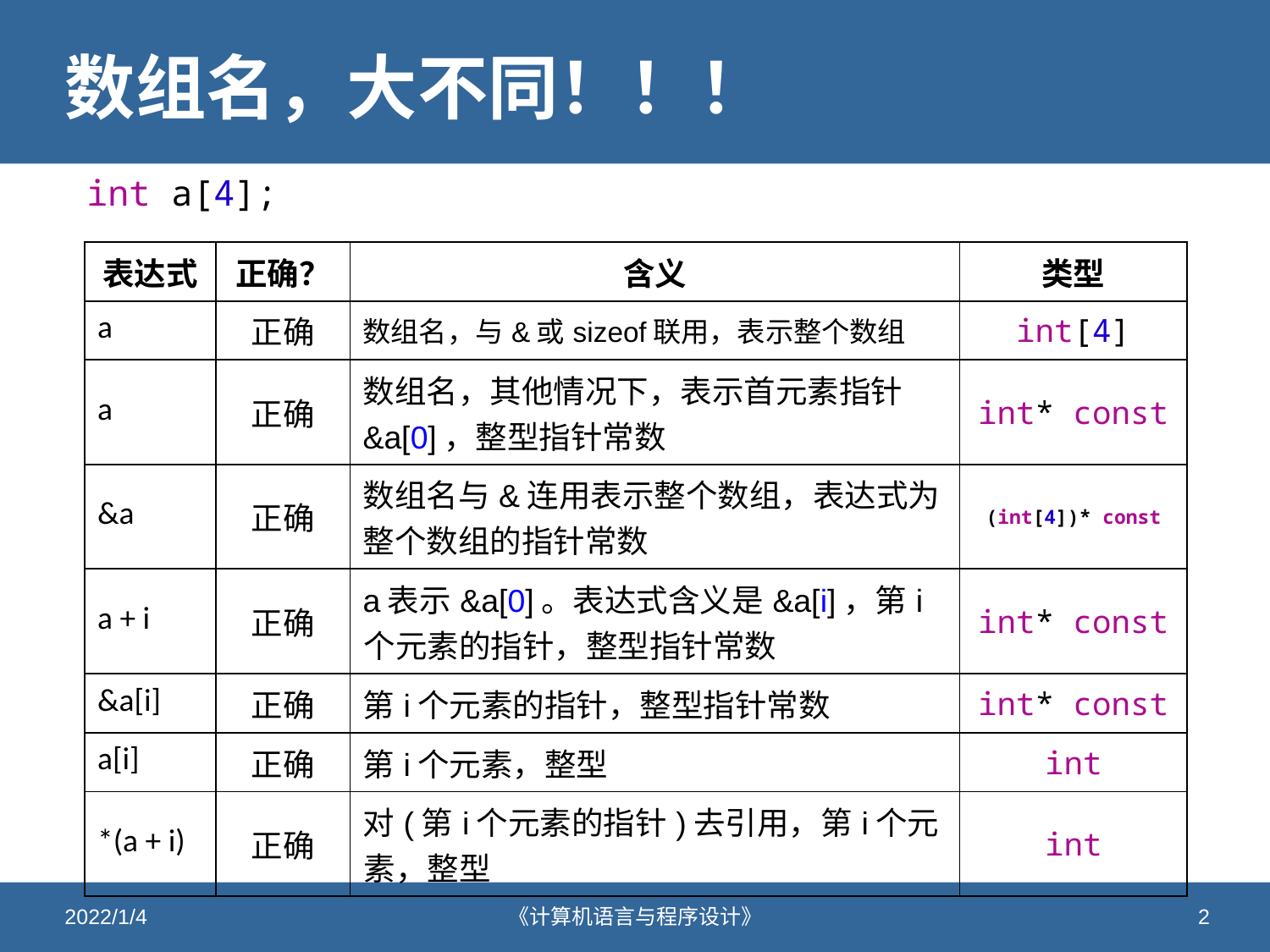

# 数组名，大不同！！！
int a[4];
| 表达式 | 正确？ | 含义 | 类型 |
| --- | --- | --- | --- |
| a | 正确 | 数组名，与&或sizeof联用，表示整个数组 | int[4] |
| a | 正确 | 数组名，其他情况下，表示首元素指针&a[0]，整型指针常数 | int\* const |
| &a | 正确 | 数组名与&连用表示整个数组，表达式为整个数组的指针常数 | (int[4])\* const |
| a + i | 正确 | a表示&a[0]。表达式含义是&a[i]，第i个元素的指针，整型指针常数 | int\* const |
| &a[i] | 正确 | 第i个元素的指针，整型指针常数 | int\* const |
| a[i] | 正确 | 第i个元素，整型 | int |
| \*(a + i) | 正确 | 对(第i个元素的指针)去引用，第i个元素，整型 | int |
2022/1/4
《计算机语言与程序设计》
2